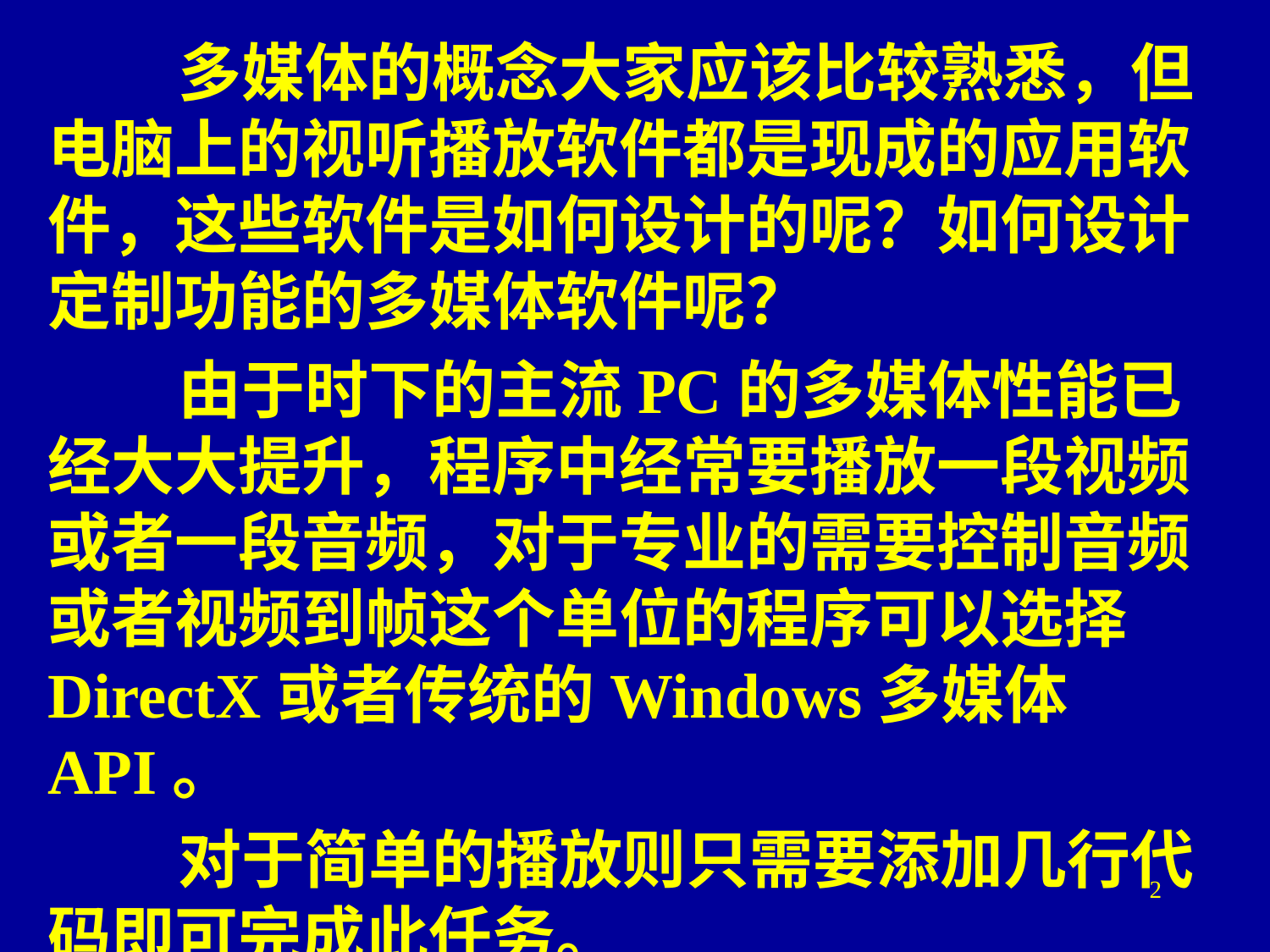

多媒体的概念大家应该比较熟悉，但电脑上的视听播放软件都是现成的应用软件，这些软件是如何设计的呢？如何设计定制功能的多媒体软件呢？
        由于时下的主流PC的多媒体性能已经大大提升，程序中经常要播放一段视频或者一段音频，对于专业的需要控制音频或者视频到帧这个单位的程序可以选择DirectX或者传统的Windows多媒体API。
        对于简单的播放则只需要添加几行代码即可完成此任务。
2